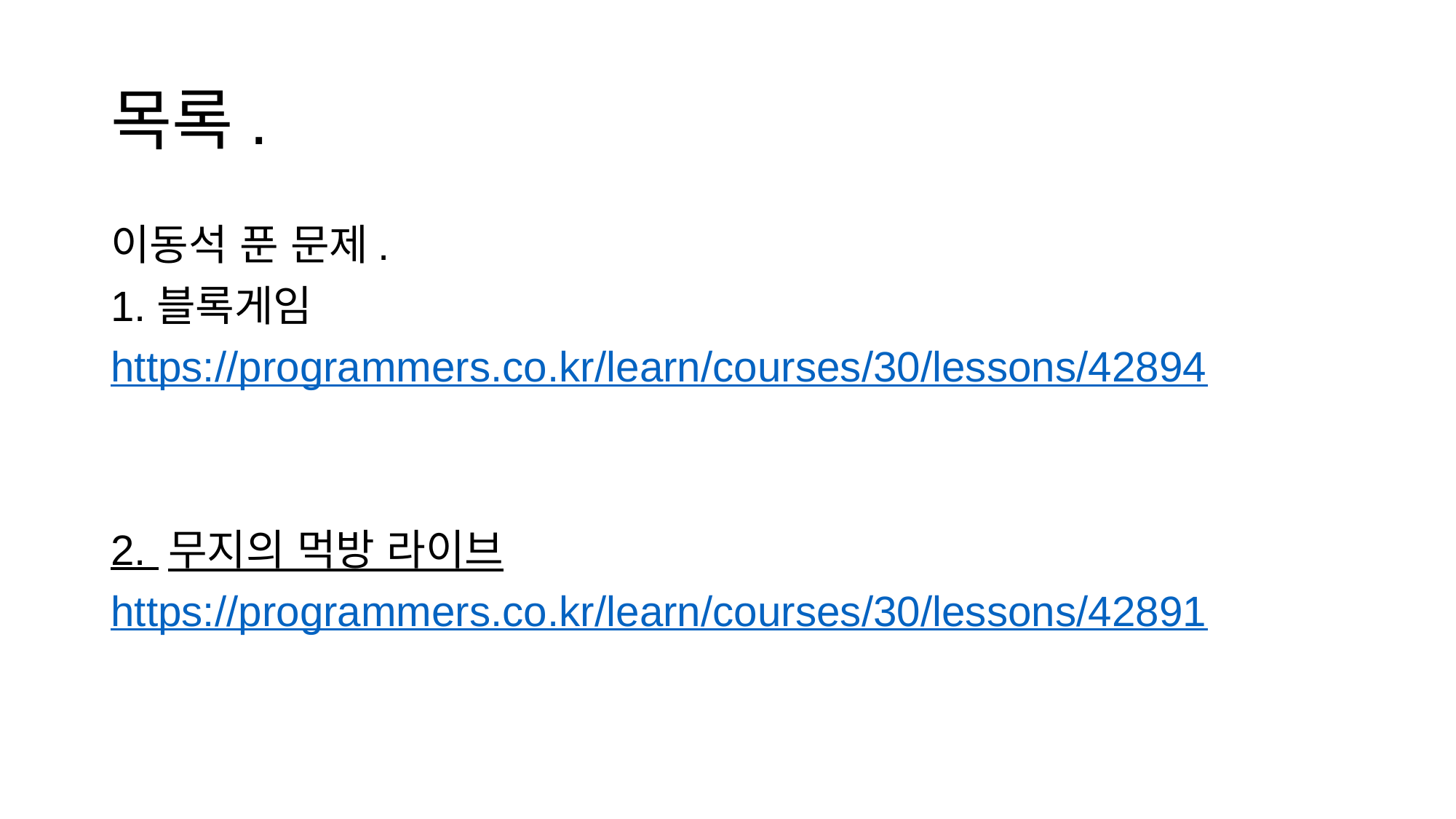

# 목록.
이동석 푼 문제.
1.블록게임
https://programmers.co.kr/learn/courses/30/lessons/42894

2. 무지의 먹방 라이브
https://programmers.co.kr/learn/courses/30/lessons/42891